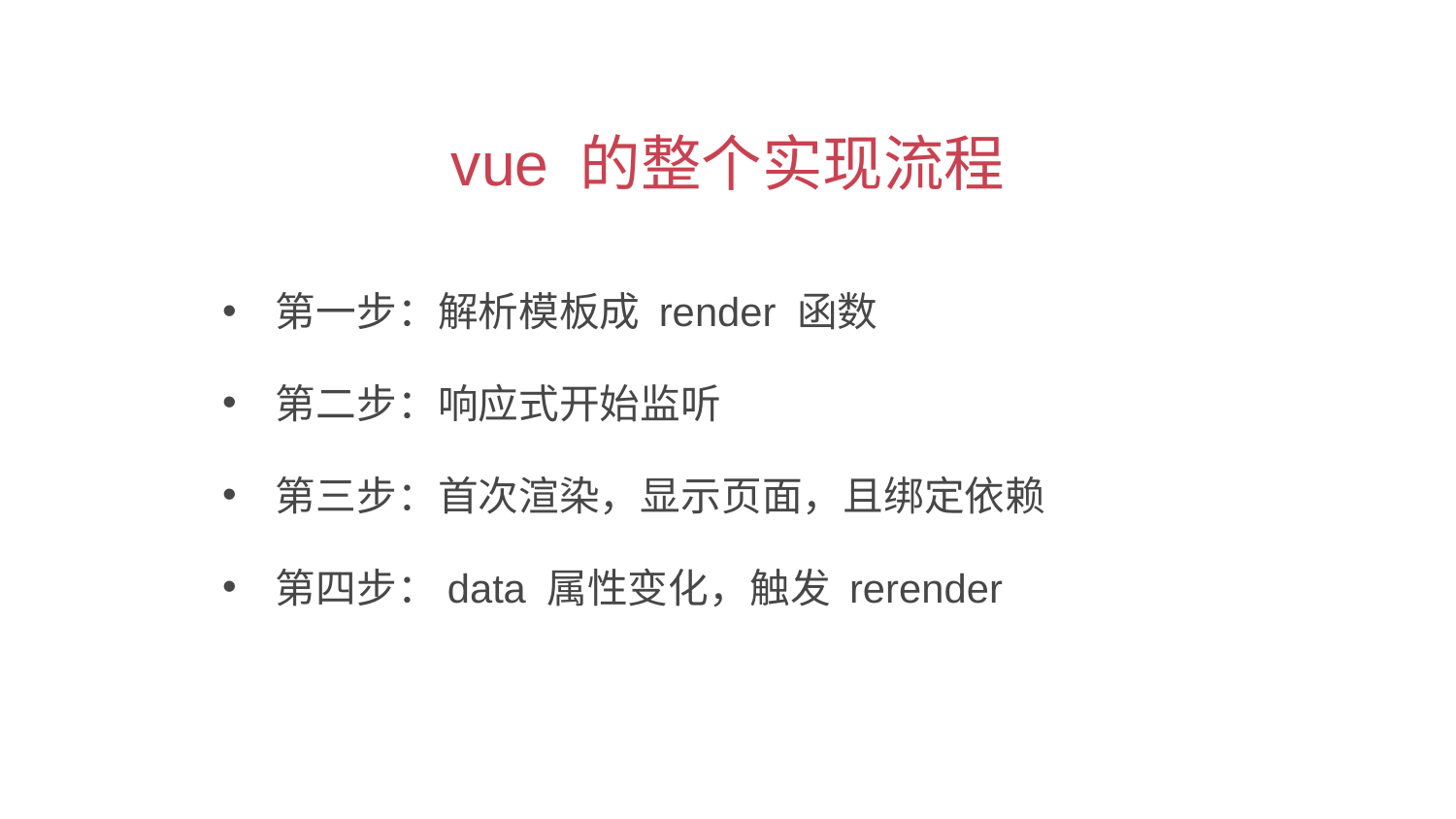

vue 的整个实现流程
 第一步：解析模板成 render 函数
 第二步：响应式开始监听
 第三步：首次渲染，显示页面，且绑定依赖
 第四步：data 属性变化，触发 rerender